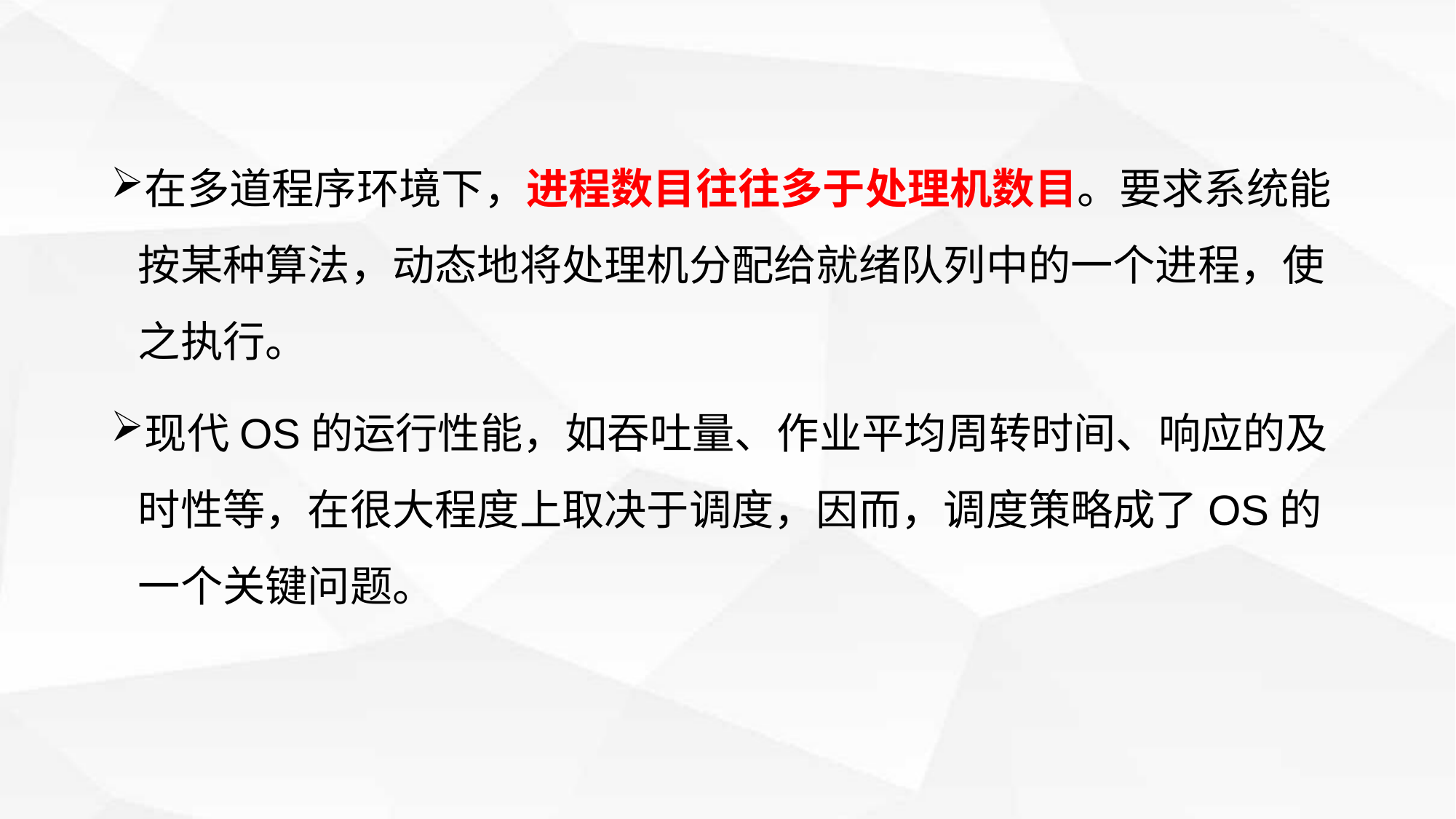

在多道程序环境下，进程数目往往多于处理机数目。要求系统能按某种算法，动态地将处理机分配给就绪队列中的一个进程，使之执行。
现代OS的运行性能，如吞吐量、作业平均周转时间、响应的及时性等，在很大程度上取决于调度，因而，调度策略成了OS的一个关键问题。